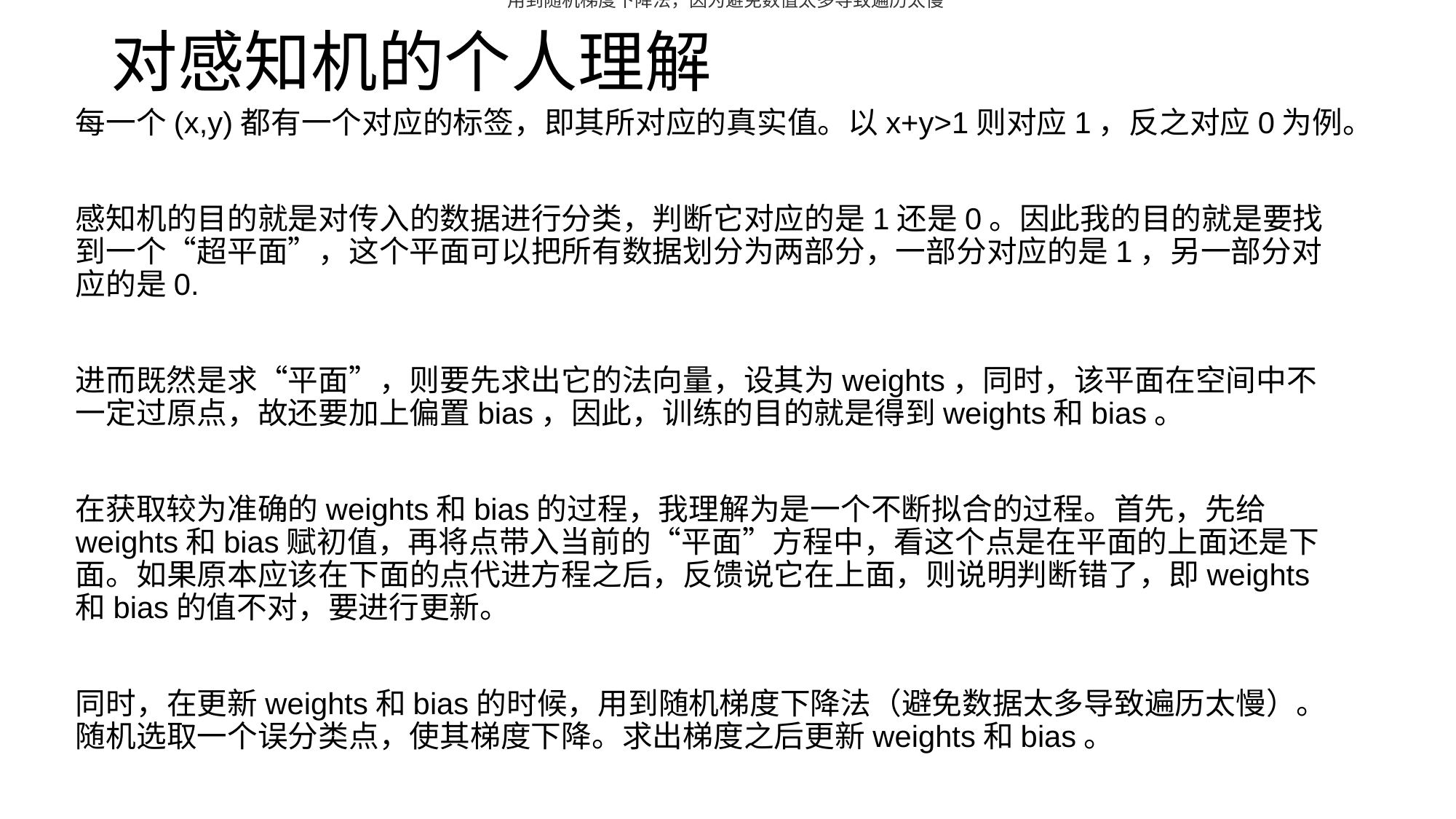

用到随机梯度下降法，因为避免数值太多导致遍历太慢
# 对感知机的个人理解
每一个(x,y)都有一个对应的标签，即其所对应的真实值。以x+y>1则对应1，反之对应0为例。

感知机的目的就是对传入的数据进行分类，判断它对应的是1还是0。因此我的目的就是要找到一个“超平面”，这个平面可以把所有数据划分为两部分，一部分对应的是1，另一部分对应的是0.

进而既然是求“平面”，则要先求出它的法向量，设其为weights，同时，该平面在空间中不一定过原点，故还要加上偏置bias，因此，训练的目的就是得到weights和bias。

在获取较为准确的weights和bias的过程，我理解为是一个不断拟合的过程。首先，先给weights和bias赋初值，再将点带入当前的“平面”方程中，看这个点是在平面的上面还是下面。如果原本应该在下面的点代进方程之后，反馈说它在上面，则说明判断错了，即weights和bias的值不对，要进行更新。

同时，在更新weights和bias的时候，用到随机梯度下降法（避免数据太多导致遍历太慢）。随机选取一个误分类点，使其梯度下降。求出梯度之后更新weights和bias。